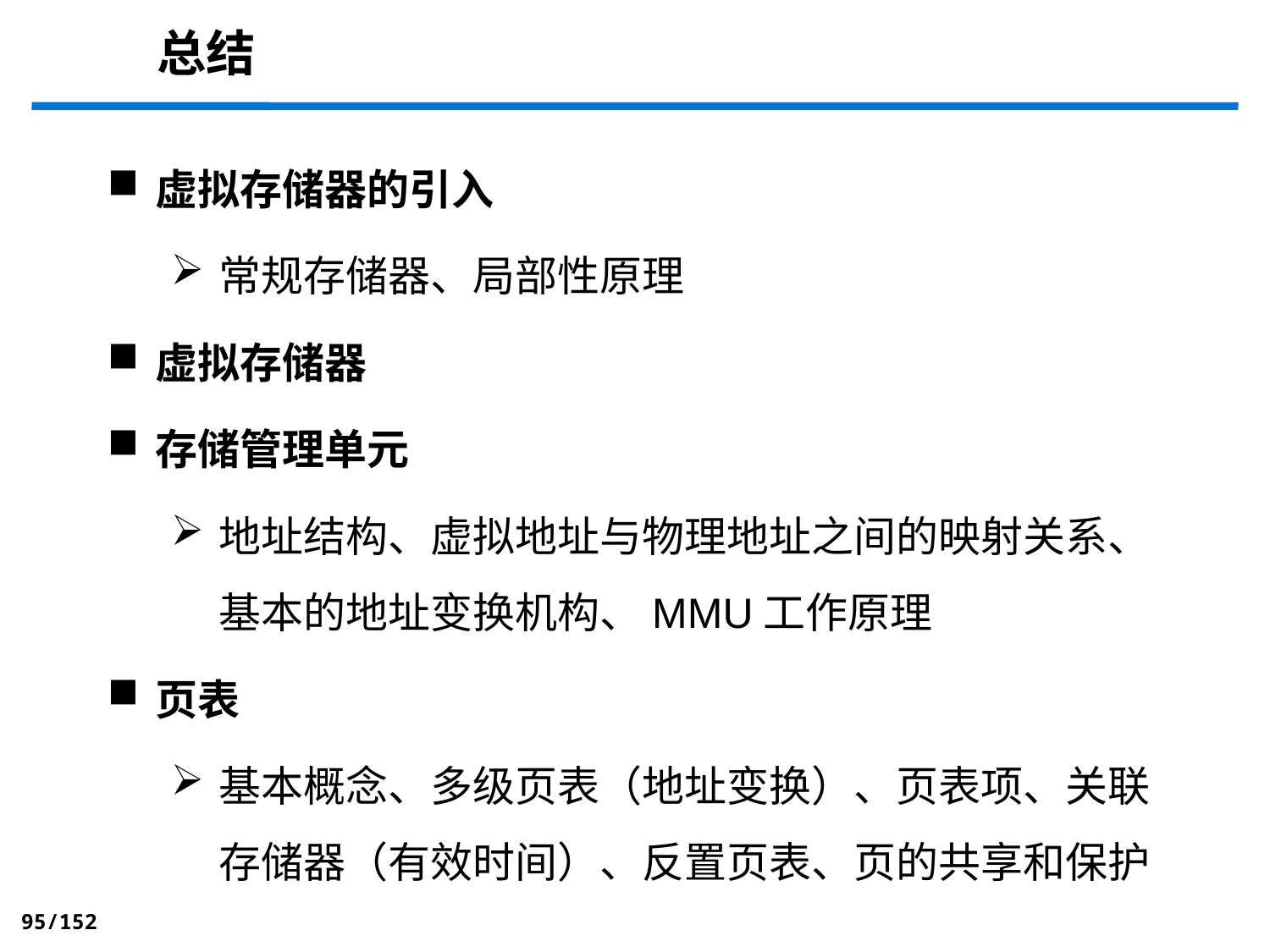

总结
虚拟存储器的引入
常规存储器、局部性原理
虚拟存储器
存储管理单元
地址结构、虚拟地址与物理地址之间的映射关系、基本的地址变换机构、MMU工作原理
页表
基本概念、多级页表（地址变换）、页表项、关联存储器（有效时间）、反置页表、页的共享和保护